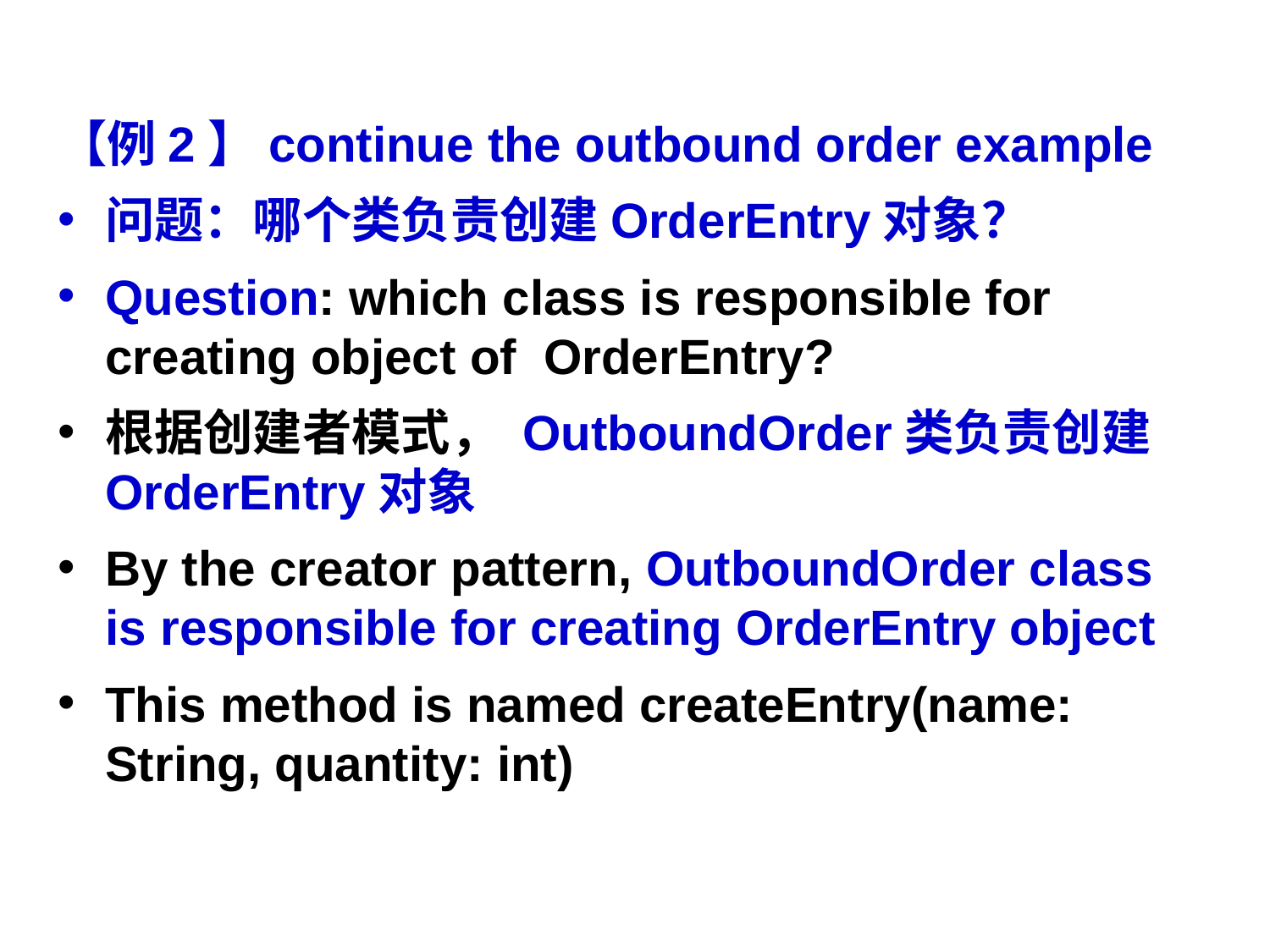

【例2】continue the outbound order example
问题：哪个类负责创建OrderEntry对象？
Question: which class is responsible for creating object of  OrderEntry?
根据创建者模式， OutboundOrder类负责创建OrderEntry对象
By the creator pattern, OutboundOrder class is responsible for creating OrderEntry object
This method is named createEntry(name: String, quantity: int)